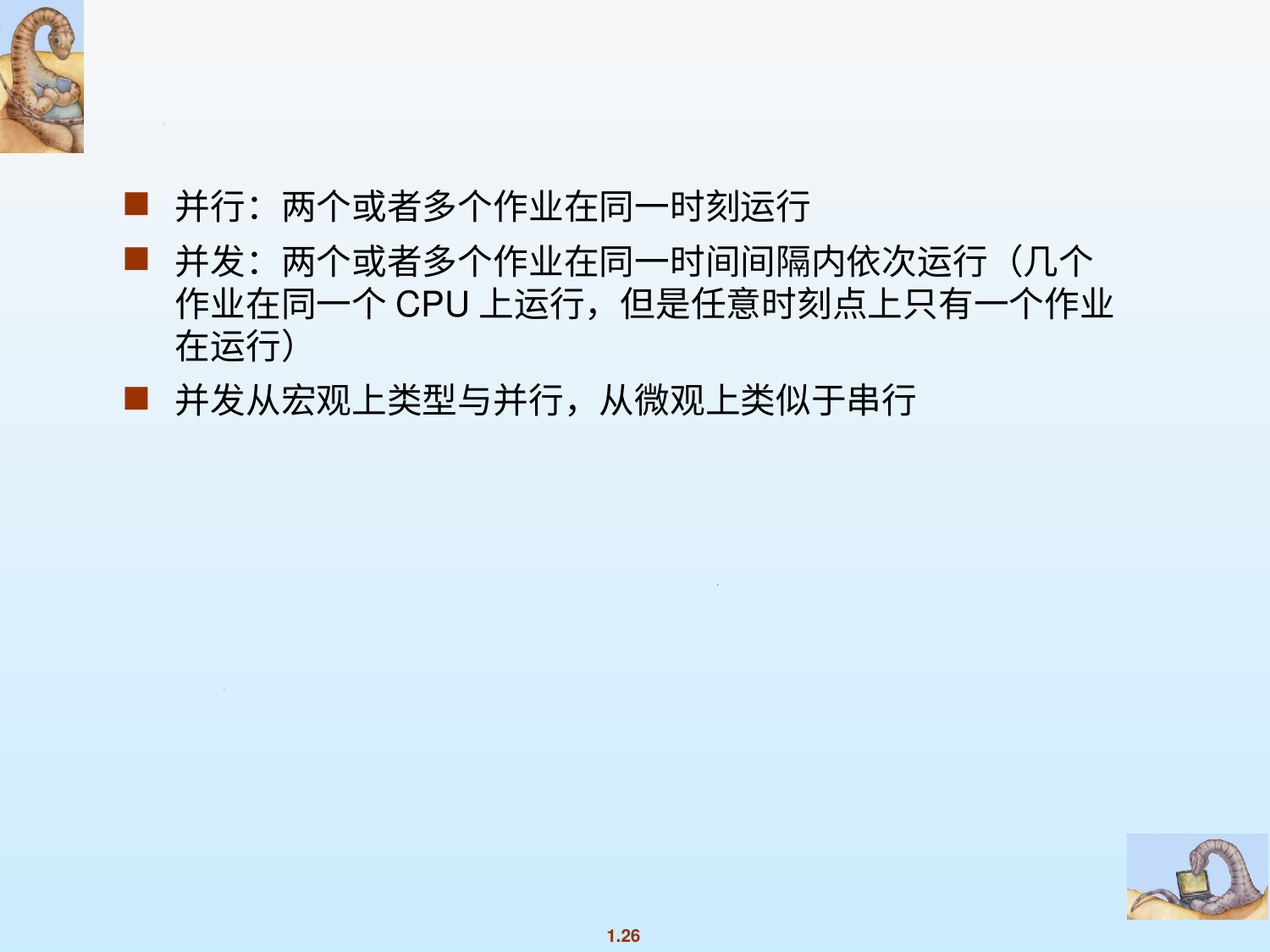

#
并行：两个或者多个作业在同一时刻运行
并发：两个或者多个作业在同一时间间隔内依次运行（几个作业在同一个CPU上运行，但是任意时刻点上只有一个作业在运行）
并发从宏观上类型与并行，从微观上类似于串行